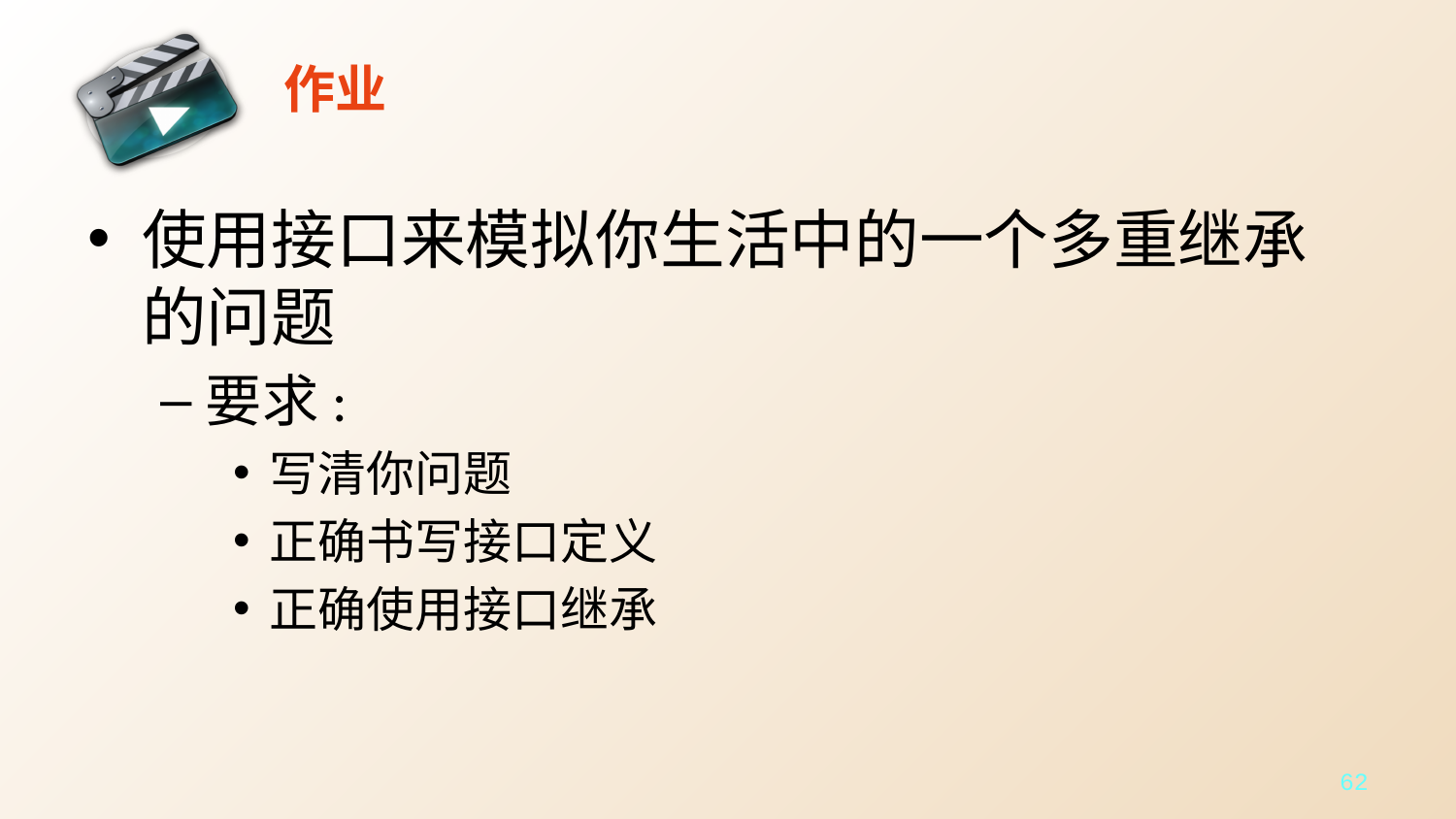

# 作业
使用接口来模拟你生活中的一个多重继承的问题
要求:
写清你问题
正确书写接口定义
正确使用接口继承
62